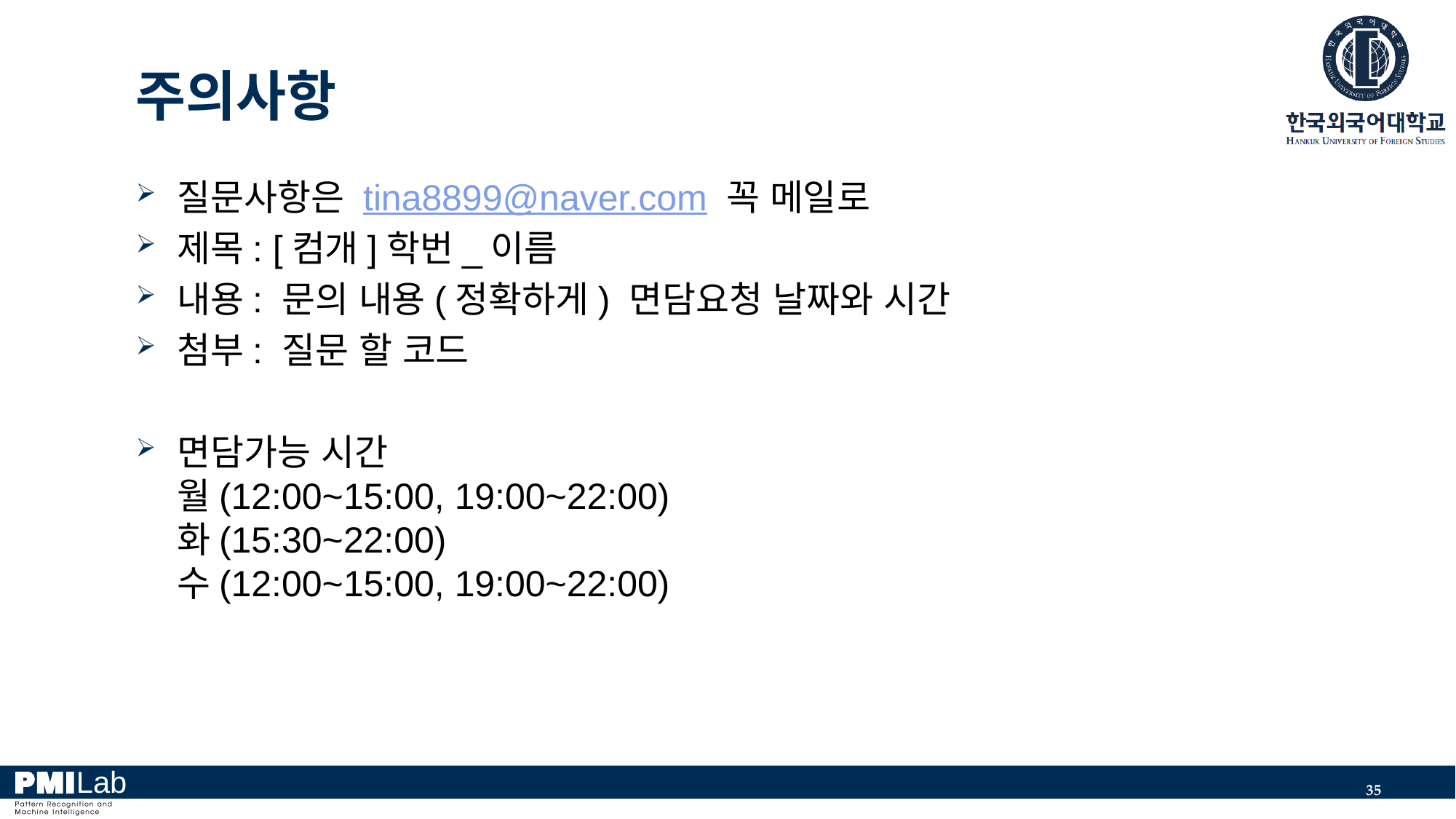

# 주의사항
질문사항은 tina8899@naver.com 꼭 메일로
제목: [컴개]학번_이름
내용: 문의 내용(정확하게) 면담요청 날짜와 시간
첨부: 질문 할 코드

면담가능 시간
월(12:00~15:00, 19:00~22:00)
화(15:30~22:00)
수(12:00~15:00, 19:00~22:00)
35